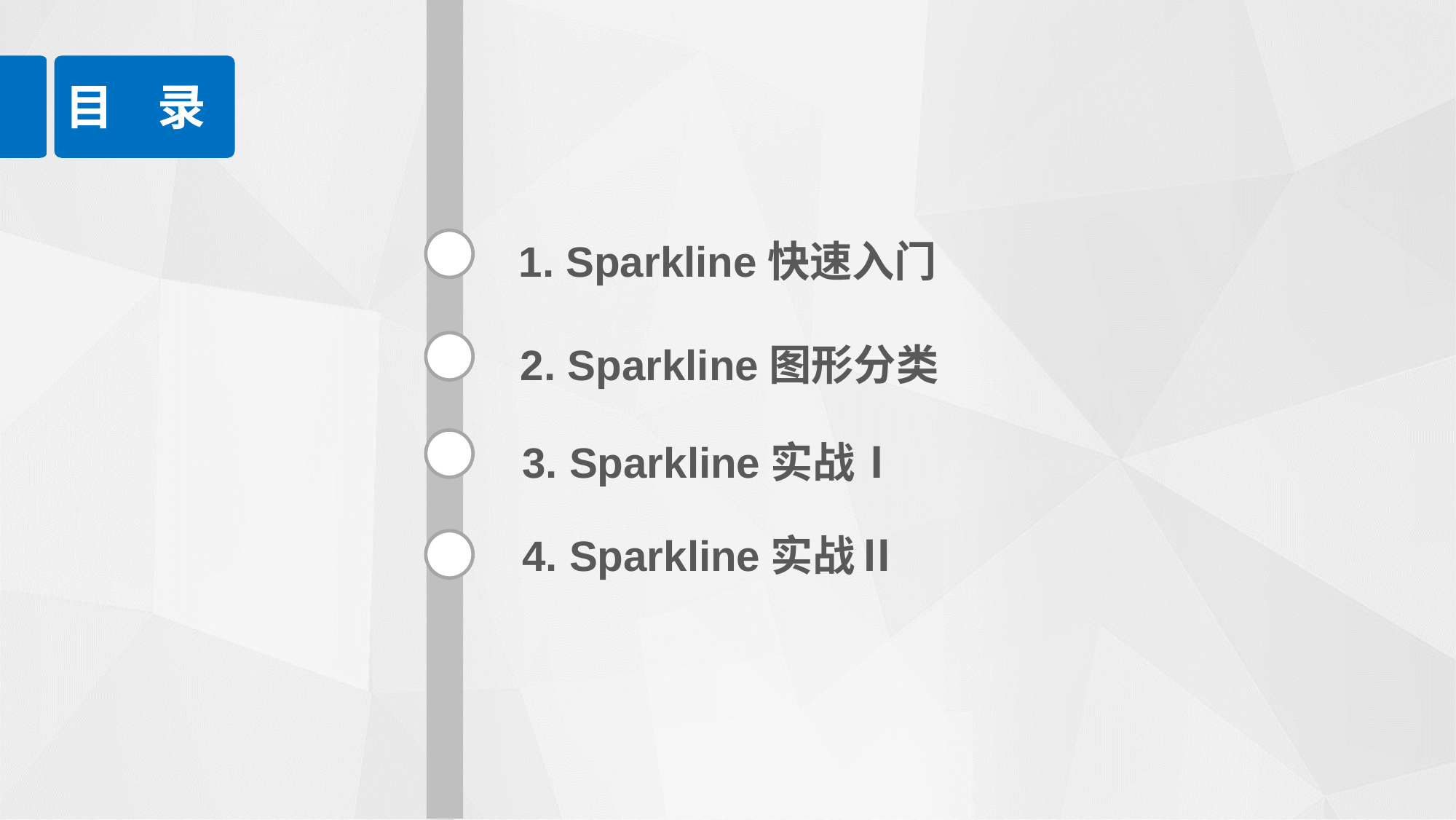

目    录

1. Sparkline快速入门

2. Sparkline图形分类
3. Sparkline实战Ⅰ

4. Sparkline实战Ⅱ